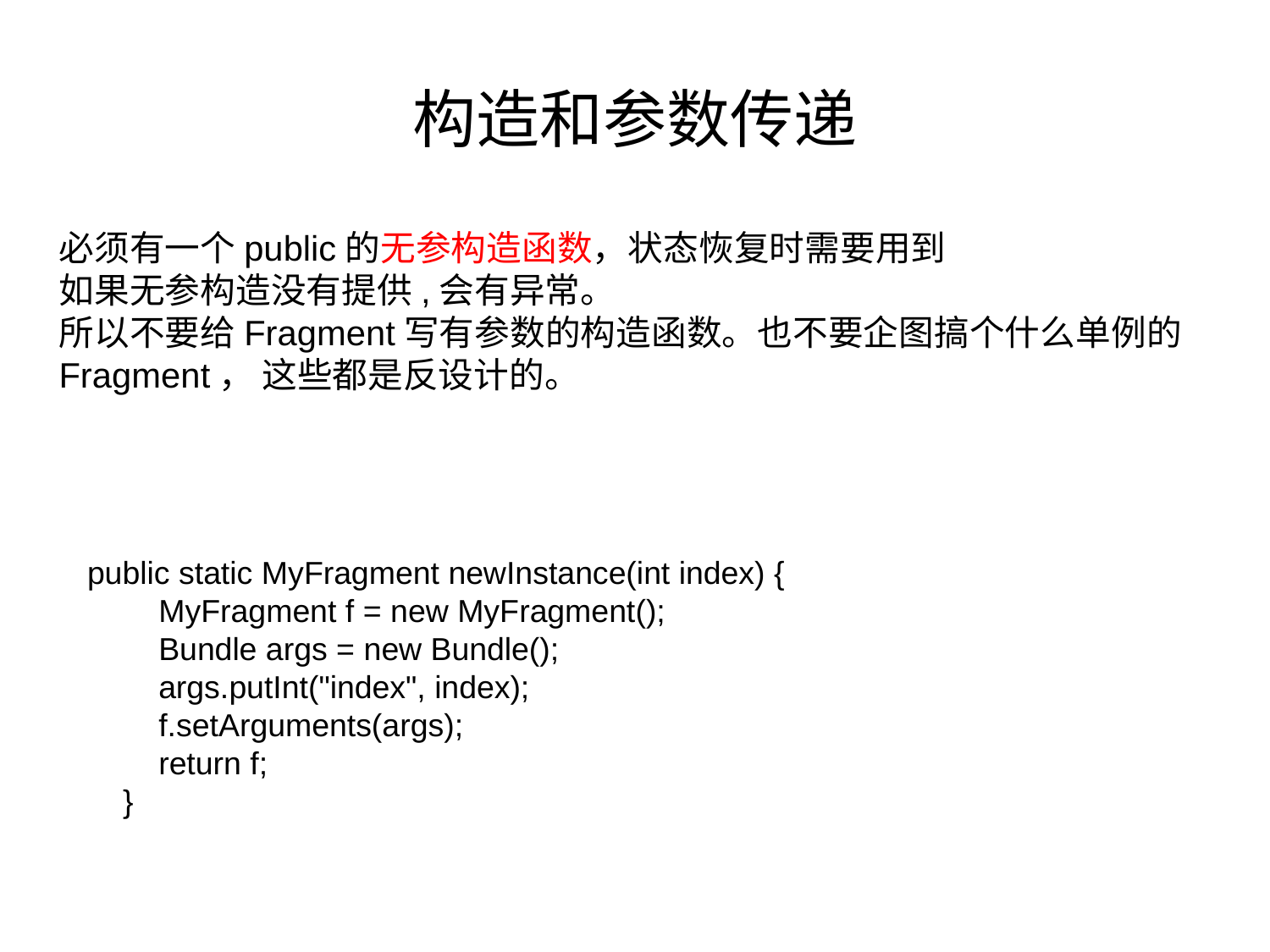

构造和参数传递
必须有一个public的无参构造函数，状态恢复时需要用到
如果无参构造没有提供,会有异常。
所以不要给Fragment写有参数的构造函数。也不要企图搞个什么单例的Fragment， 这些都是反设计的。

public static MyFragment newInstance(int index) {
        MyFragment f = new MyFragment();
        Bundle args = new Bundle();
        args.putInt("index", index);
        f.setArguments(args);
        return f;
    }